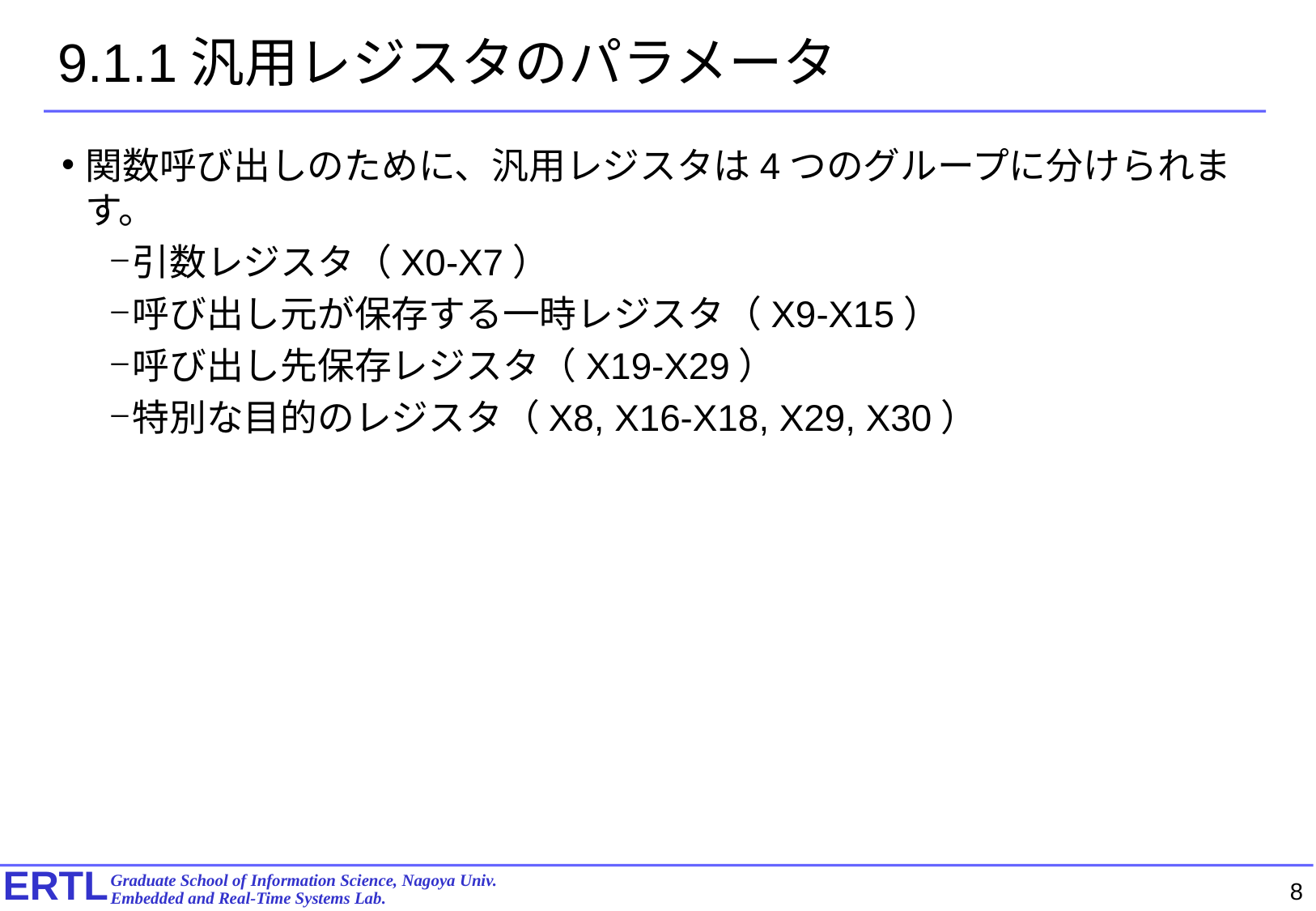

# 9.1.1汎用レジスタのパラメータ
関数呼び出しのために、汎用レジスタは4つのグループに分けられます。
引数レジスタ（X0-X7）
呼び出し元が保存する一時レジスタ（X9-X15）
呼び出し先保存レジスタ（X19-X29）
特別な目的のレジスタ（X8, X16-X18, X29, X30）
8